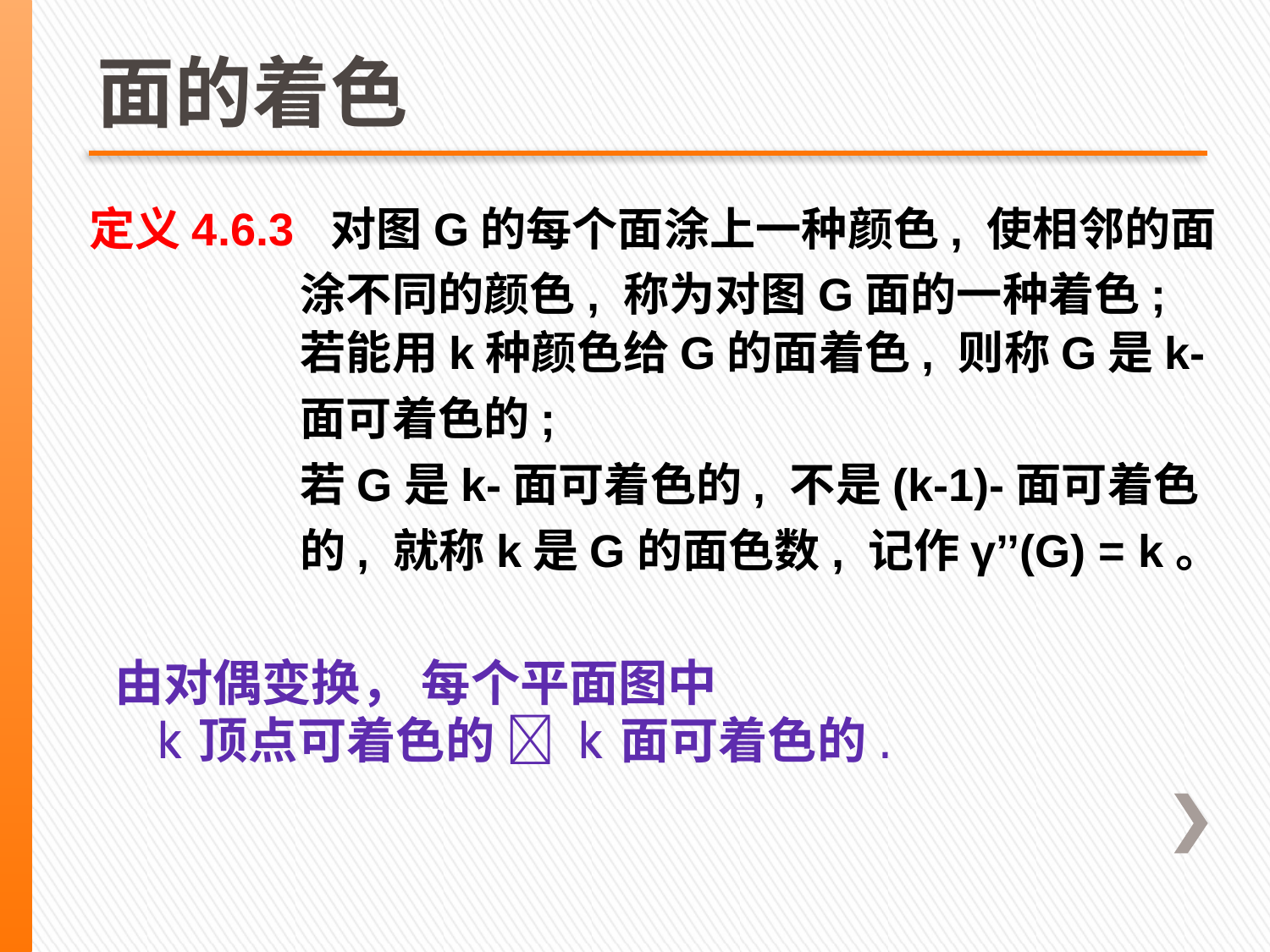

# 面的着色
定义4.6.3  对图G的每个面涂上一种颜色, 使相邻的面涂不同的颜色, 称为对图G面的一种着色;
若能用k种颜色给G的面着色, 则称G是k-面可着色的;
若G是k-面可着色的, 不是(k-1)-面可着色的, 就称k是G的面色数, 记作γ’’(G) = k。
由对偶变换， 每个平面图中
   k顶点可着色的 ⇔ k面可着色的.